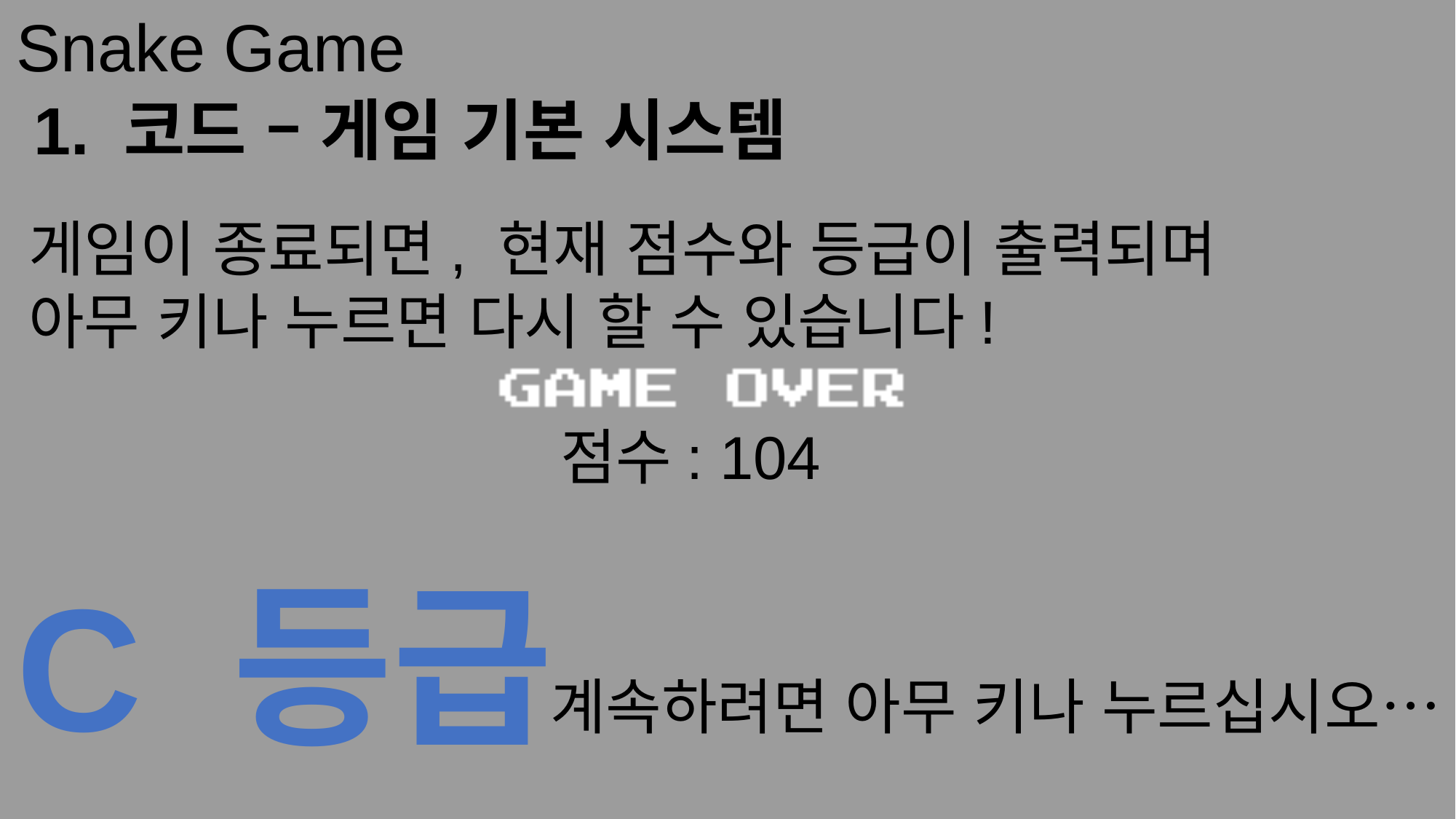

Snake Game
1. 코드 – 게임 기본 시스템
게임이 종료되면, 현재 점수와 등급이 출력되며
아무 키나 누르면 다시 할 수 있습니다!
점수: 104
C 등급
계속하려면 아무 키나 누르십시오…